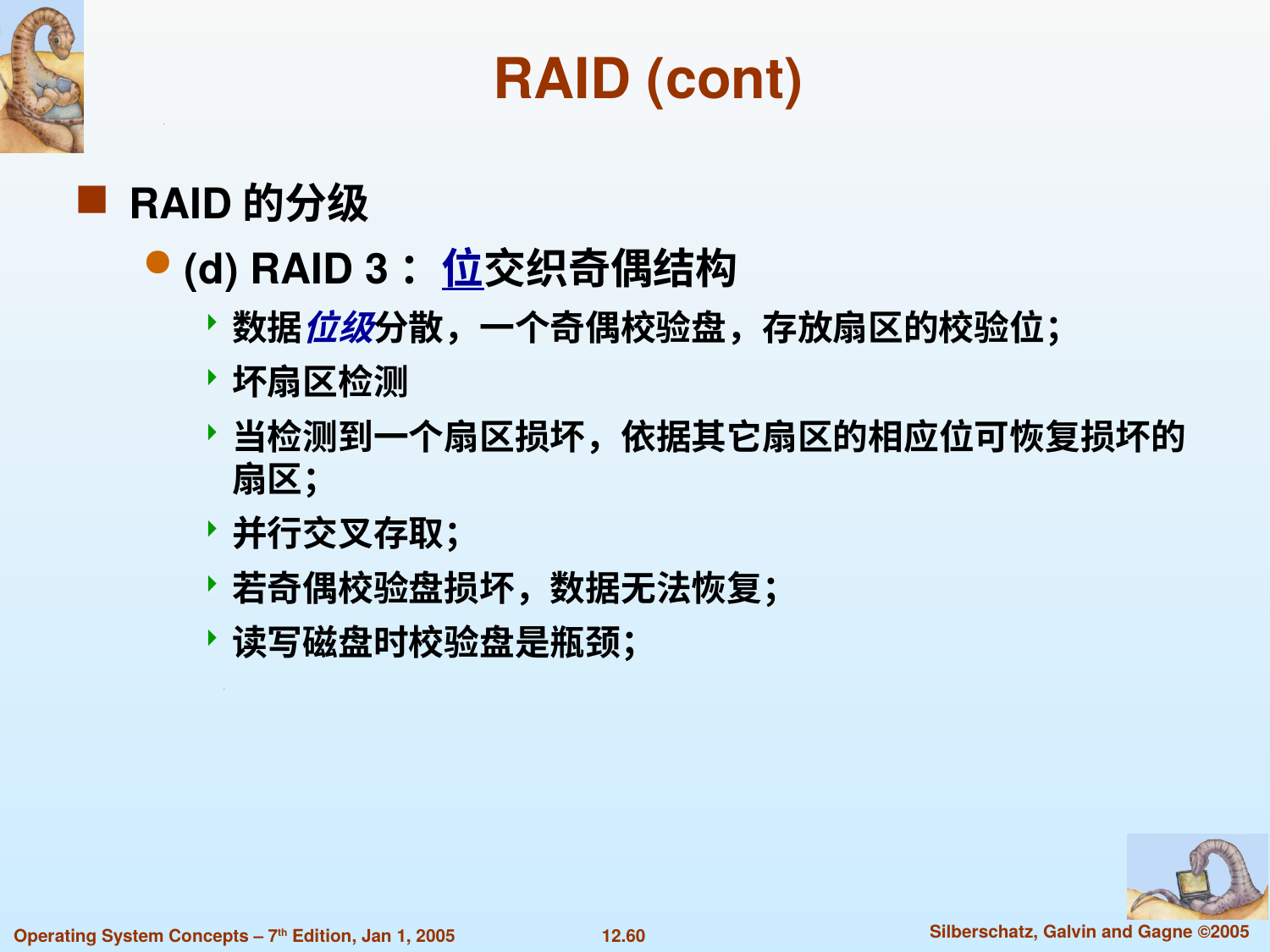

# RAID (cont)
RAID的分级
(d) RAID 3：位交织奇偶结构
数据位级分散，一个奇偶校验盘，存放扇区的校验位；
坏扇区检测
当检测到一个扇区损坏，依据其它扇区的相应位可恢复损坏的扇区；
并行交叉存取；
若奇偶校验盘损坏，数据无法恢复；
读写磁盘时校验盘是瓶颈；